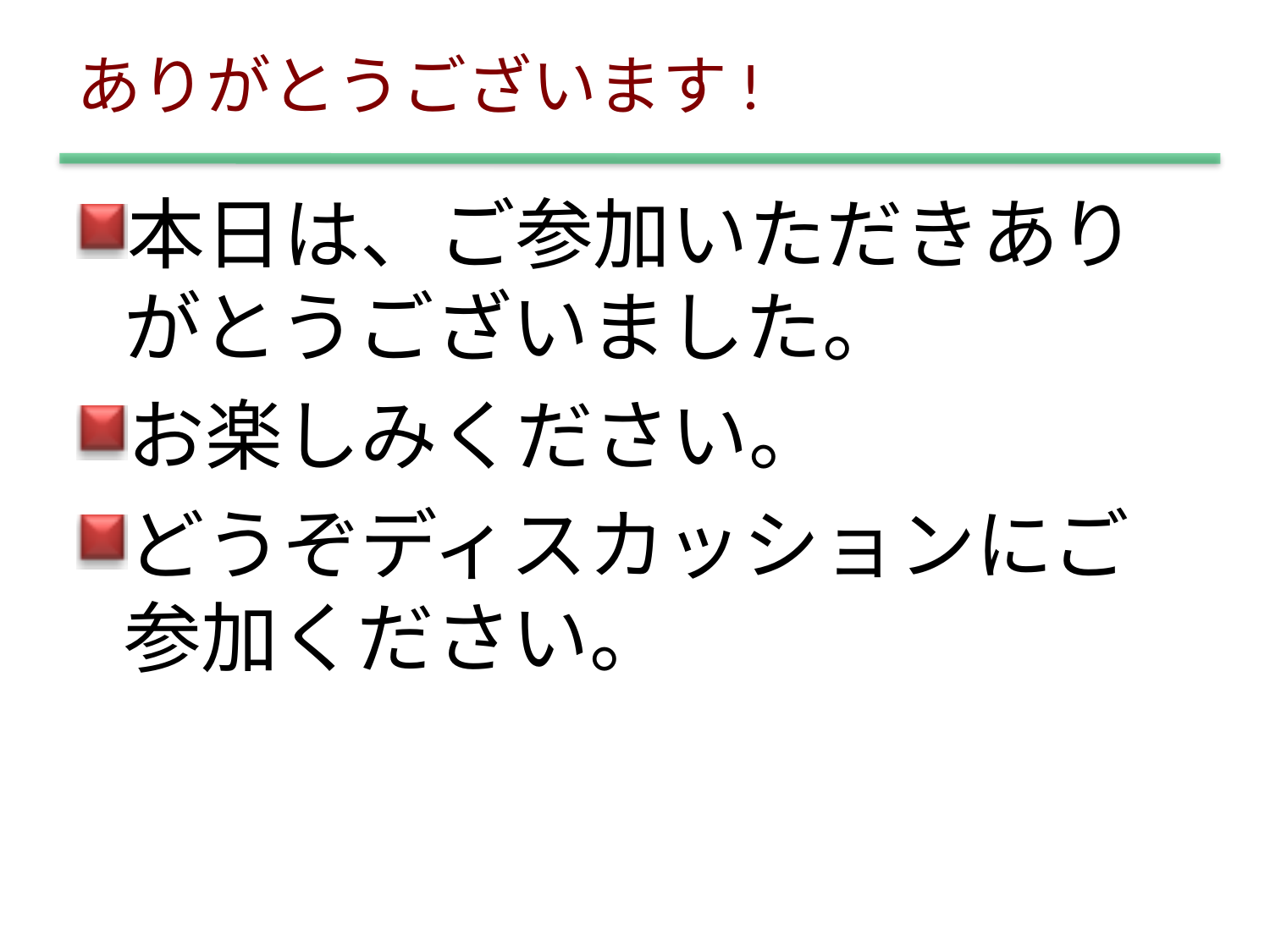

# ありがとうございます!
本日は、ご参加いただきありがとうございました。
お楽しみください。
どうぞディスカッションにご参加ください。